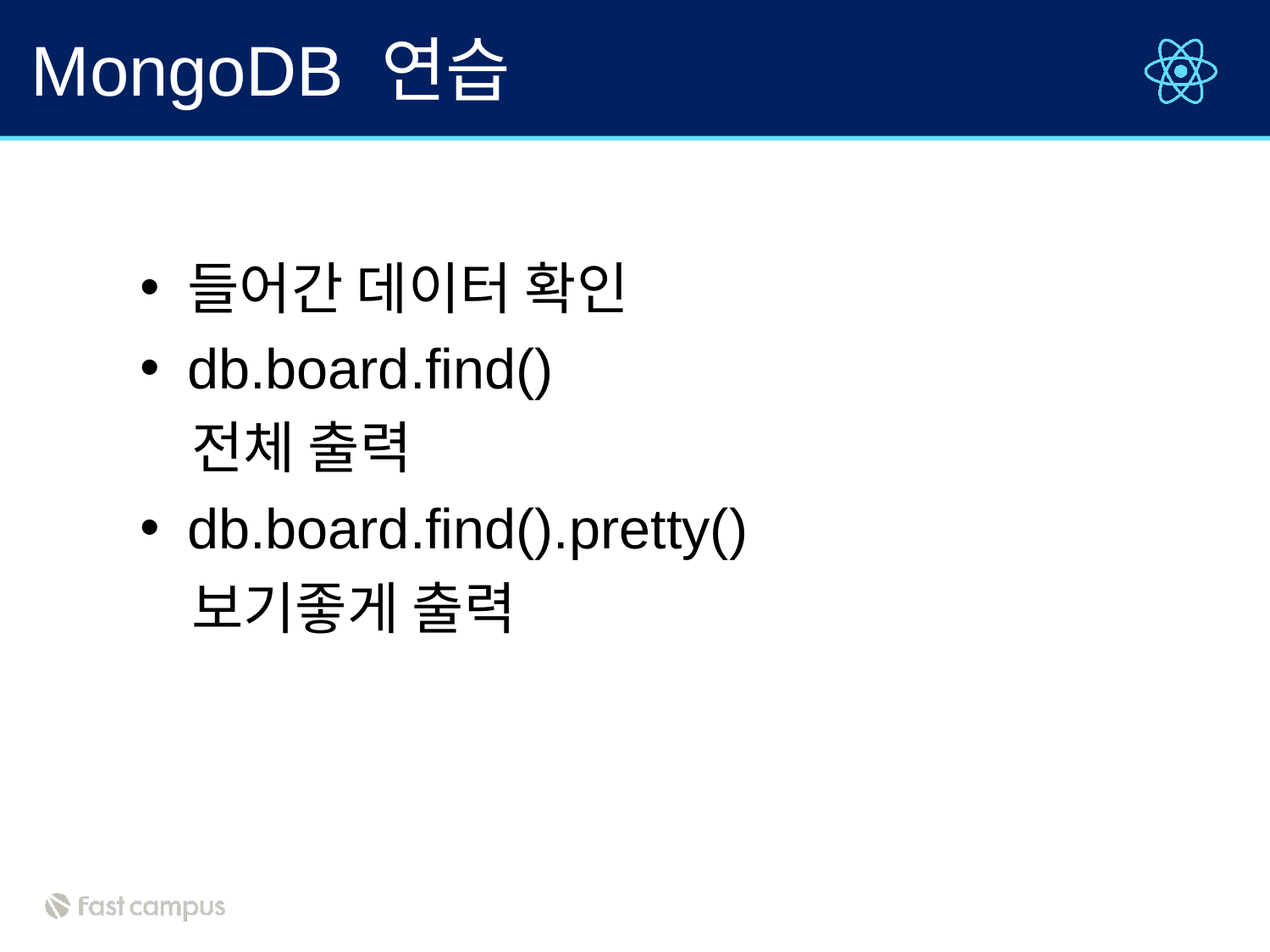

# MongoDB 연습
들어간 데이터 확인
db.board.find()
   전체 출력
db.board.find().pretty()
   보기좋게 출력